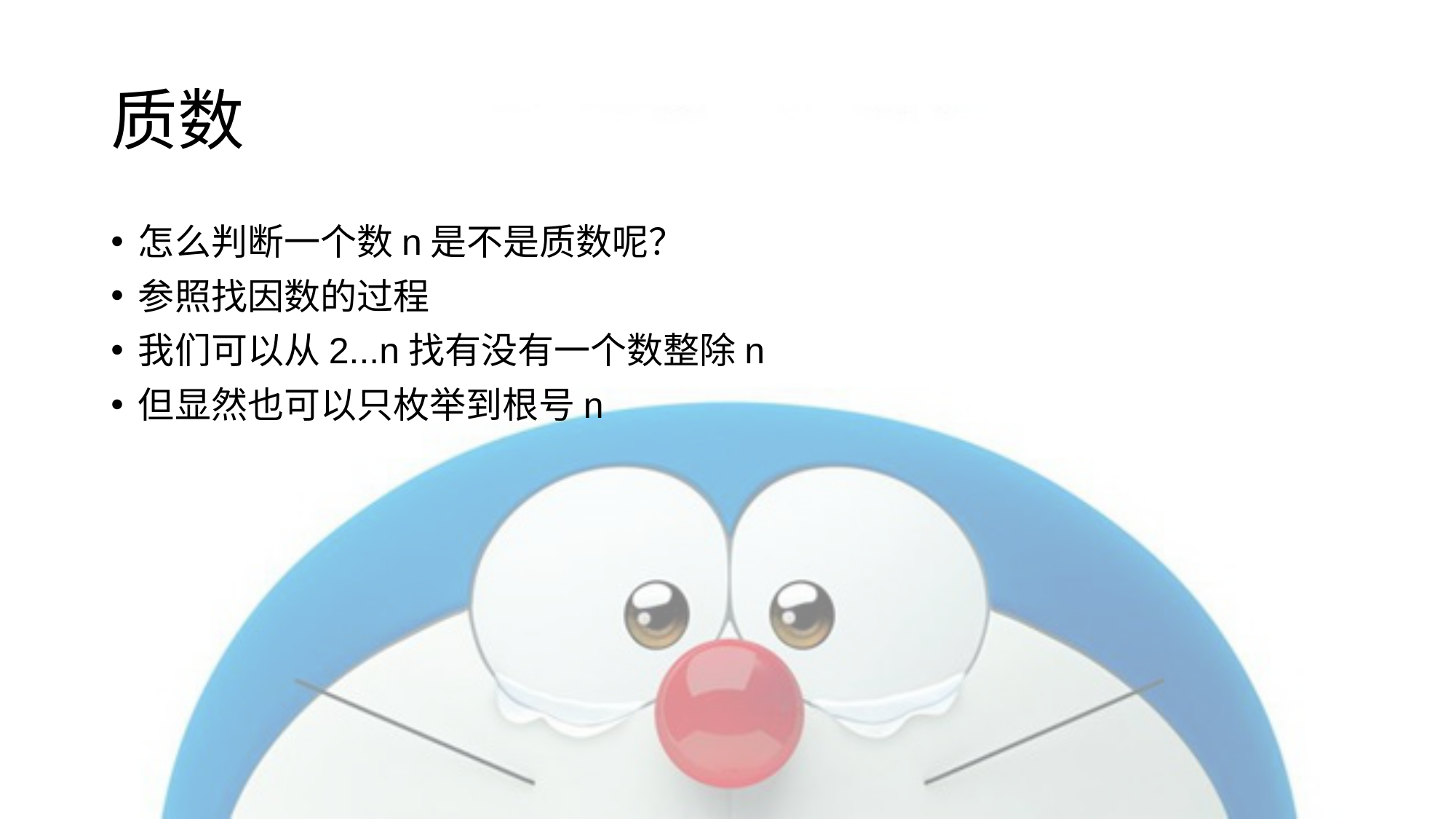

# 质数
怎么判断一个数n是不是质数呢？
参照找因数的过程
我们可以从2...n找有没有一个数整除n
但显然也可以只枚举到根号n